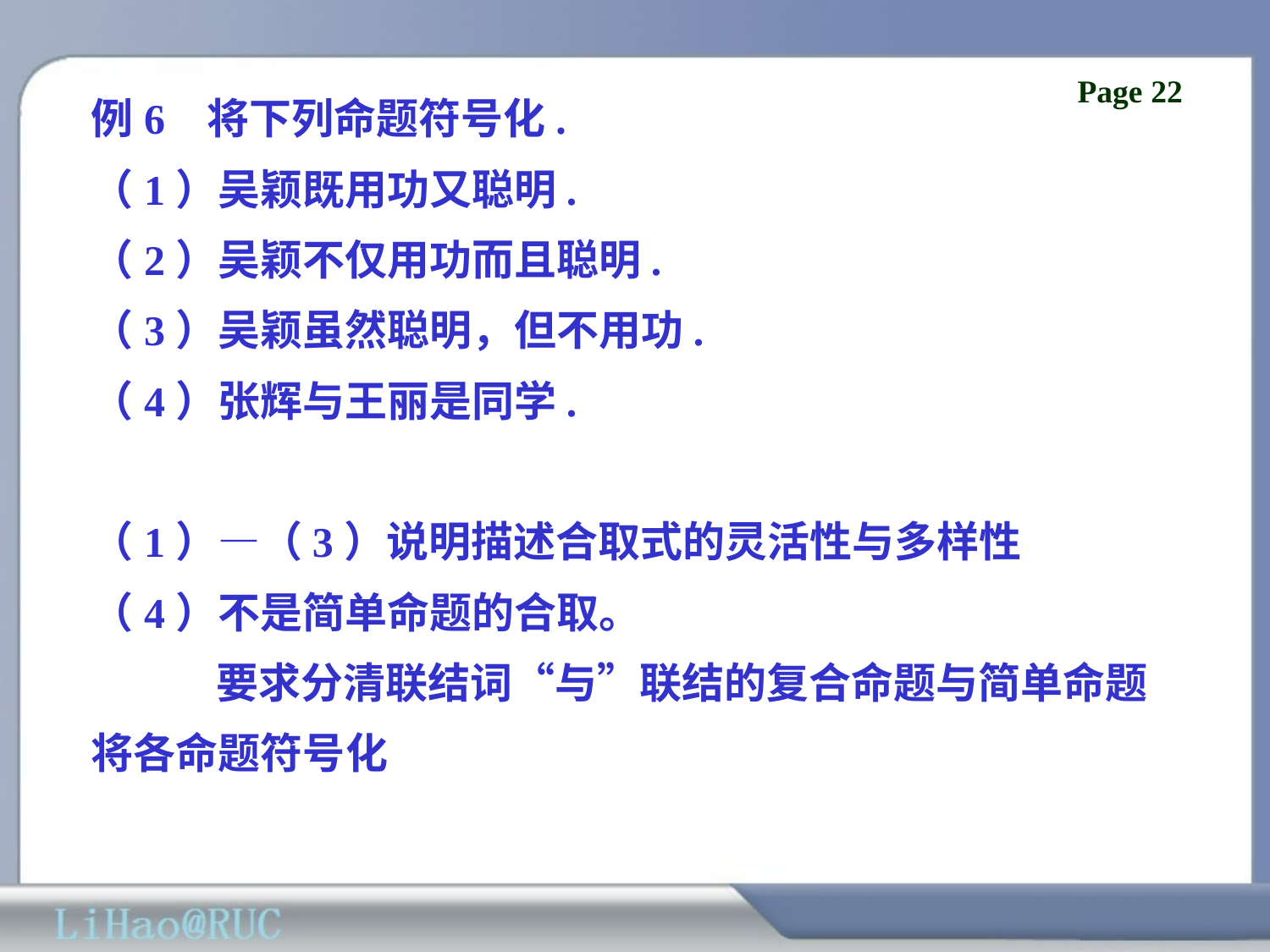

例6   将下列命题符号化.
（1）吴颖既用功又聪明.
（2）吴颖不仅用功而且聪明.
（3）吴颖虽然聪明，但不用功.
（4）张辉与王丽是同学.

（1）—（3）说明描述合取式的灵活性与多样性
（4）不是简单命题的合取。
            要求分清联结词“与”联结的复合命题与简单命题
将各命题符号化